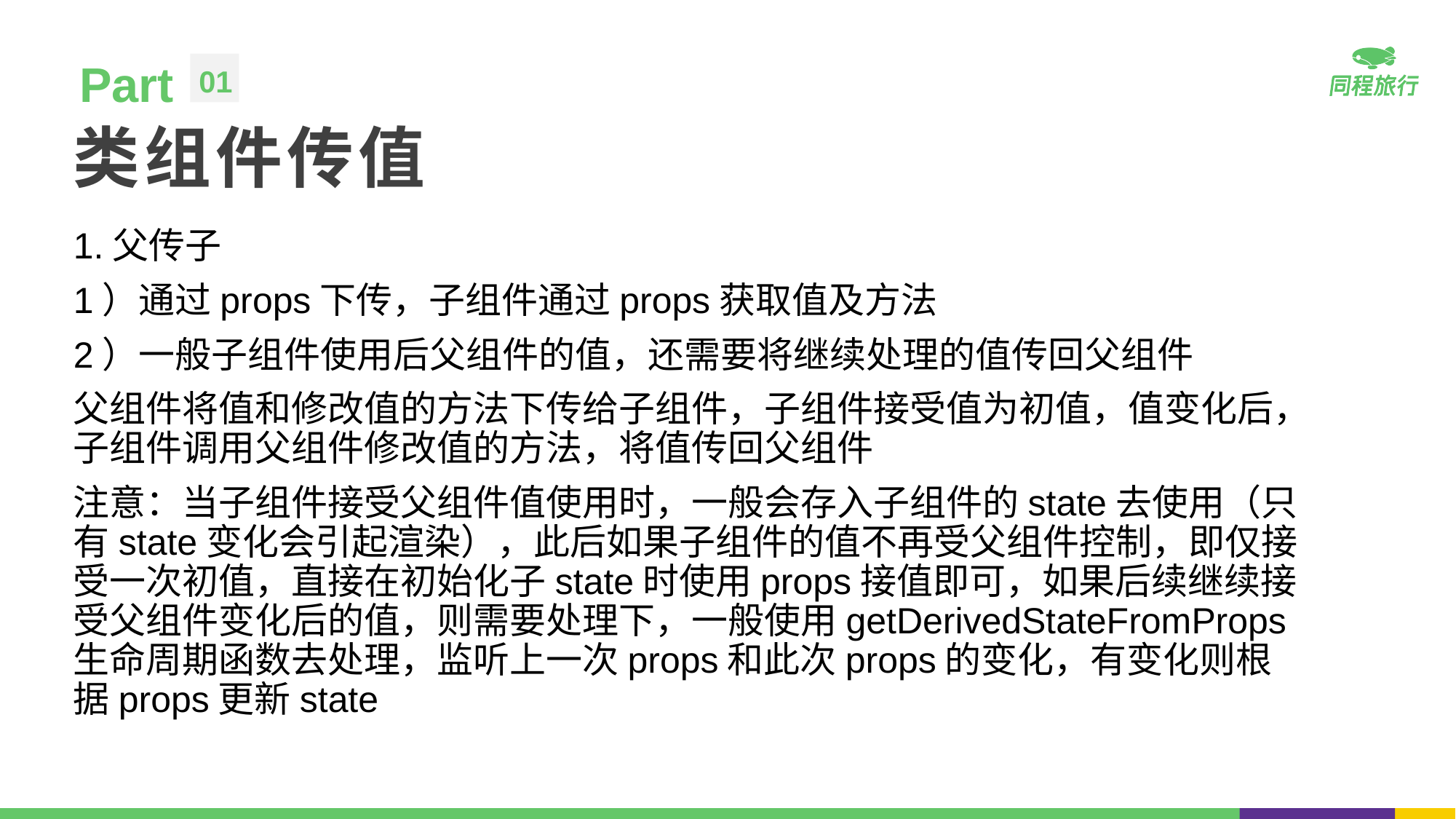

Part

01
类组件传值
1.父传子
1）通过props下传，子组件通过props获取值及方法
2）一般子组件使用后父组件的值，还需要将继续处理的值传回父组件
父组件将值和修改值的方法下传给子组件，子组件接受值为初值，值变化后，子组件调用父组件修改值的方法，将值传回父组件
注意：当子组件接受父组件值使用时，一般会存入子组件的state去使用（只有state变化会引起渲染），此后如果子组件的值不再受父组件控制，即仅接受一次初值，直接在初始化子state时使用props接值即可，如果后续继续接受父组件变化后的值，则需要处理下，一般使用getDerivedStateFromProps生命周期函数去处理，监听上一次props和此次props的变化，有变化则根据props更新state